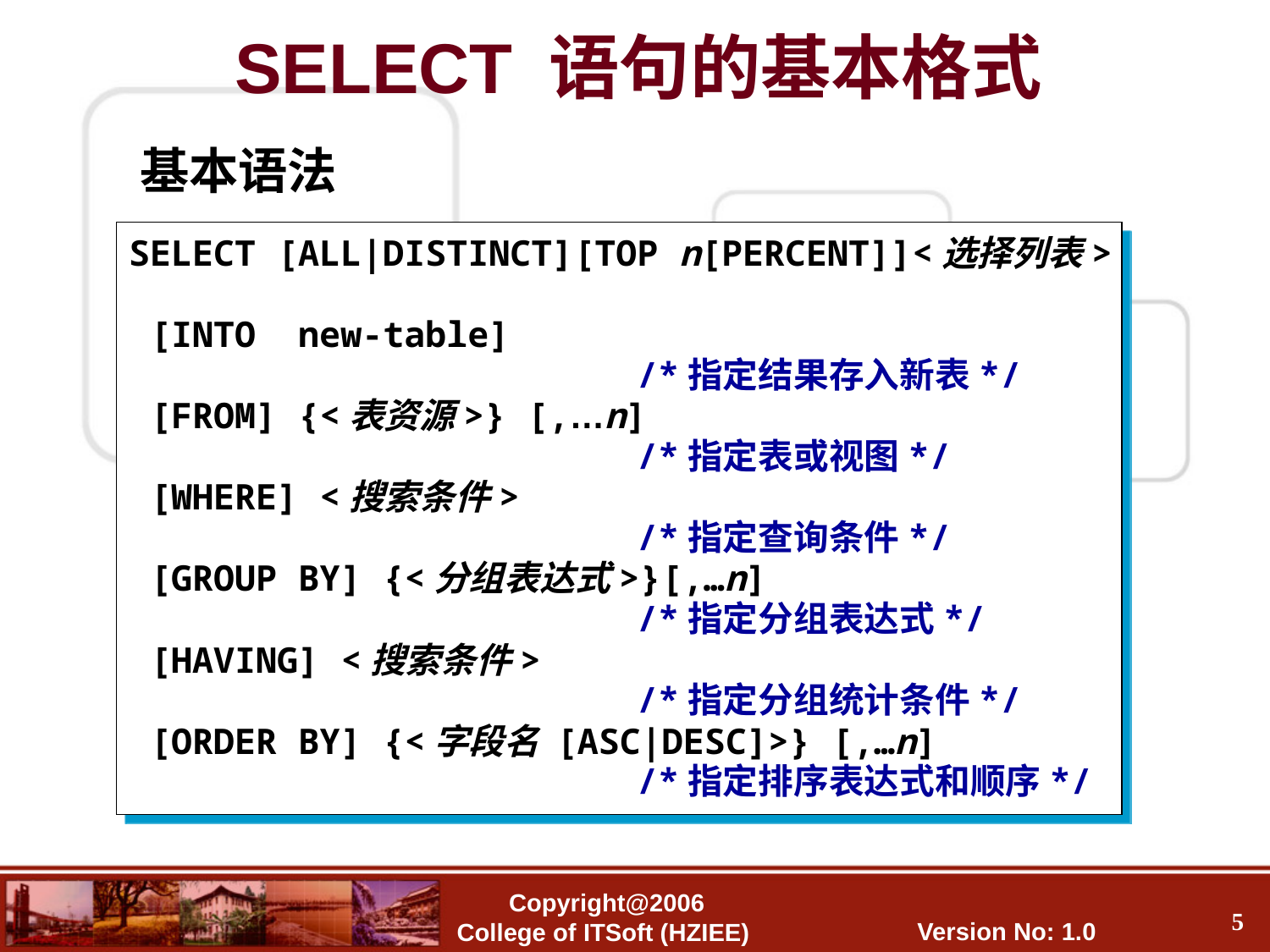

SELECT 语句的基本格式
基本语法
SELECT [ALL|DISTINCT][TOP n[PERCENT]]<选择列表>

 [INTO  new-table]
				/*指定结果存入新表*/
 [FROM] {<表资源>} [,…n]
				/*指定表或视图*/
 [WHERE] <搜索条件>
				/*指定查询条件*/
 [GROUP BY] {<分组表达式>}[,…n]
				/*指定分组表达式*/
 [HAVING] <搜索条件>
				/*指定分组统计条件*/
 [ORDER BY] {<字段名 [ASC|DESC]>} [,…n]
                        /*指定排序表达式和顺序*/